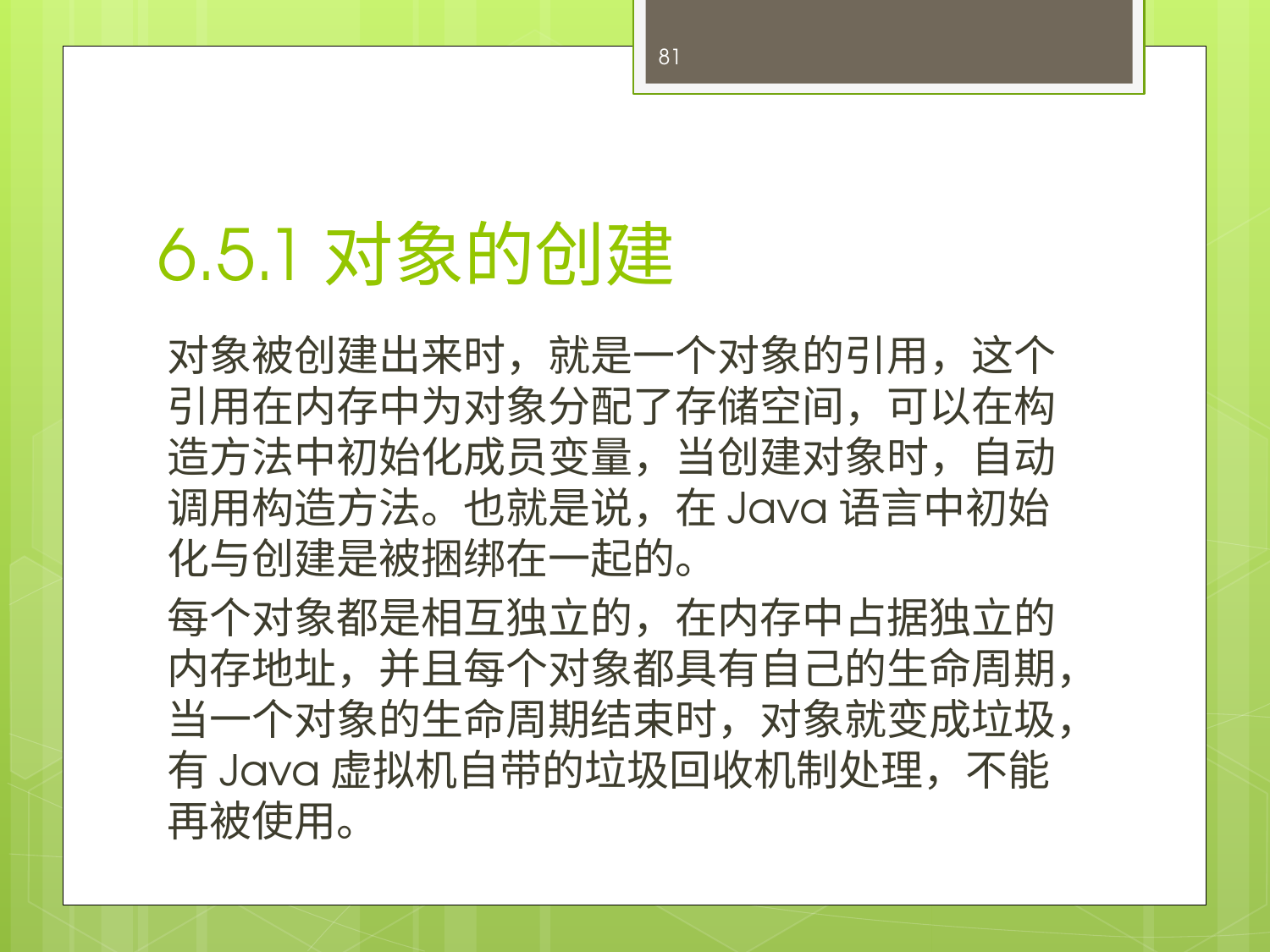

81
# 6.5.1对象的创建
对象被创建出来时，就是一个对象的引用，这个引用在内存中为对象分配了存储空间，可以在构造方法中初始化成员变量，当创建对象时，自动调用构造方法。也就是说，在Java语言中初始化与创建是被捆绑在一起的。
每个对象都是相互独立的，在内存中占据独立的内存地址，并且每个对象都具有自己的生命周期，当一个对象的生命周期结束时，对象就变成垃圾，有Java虚拟机自带的垃圾回收机制处理，不能再被使用。